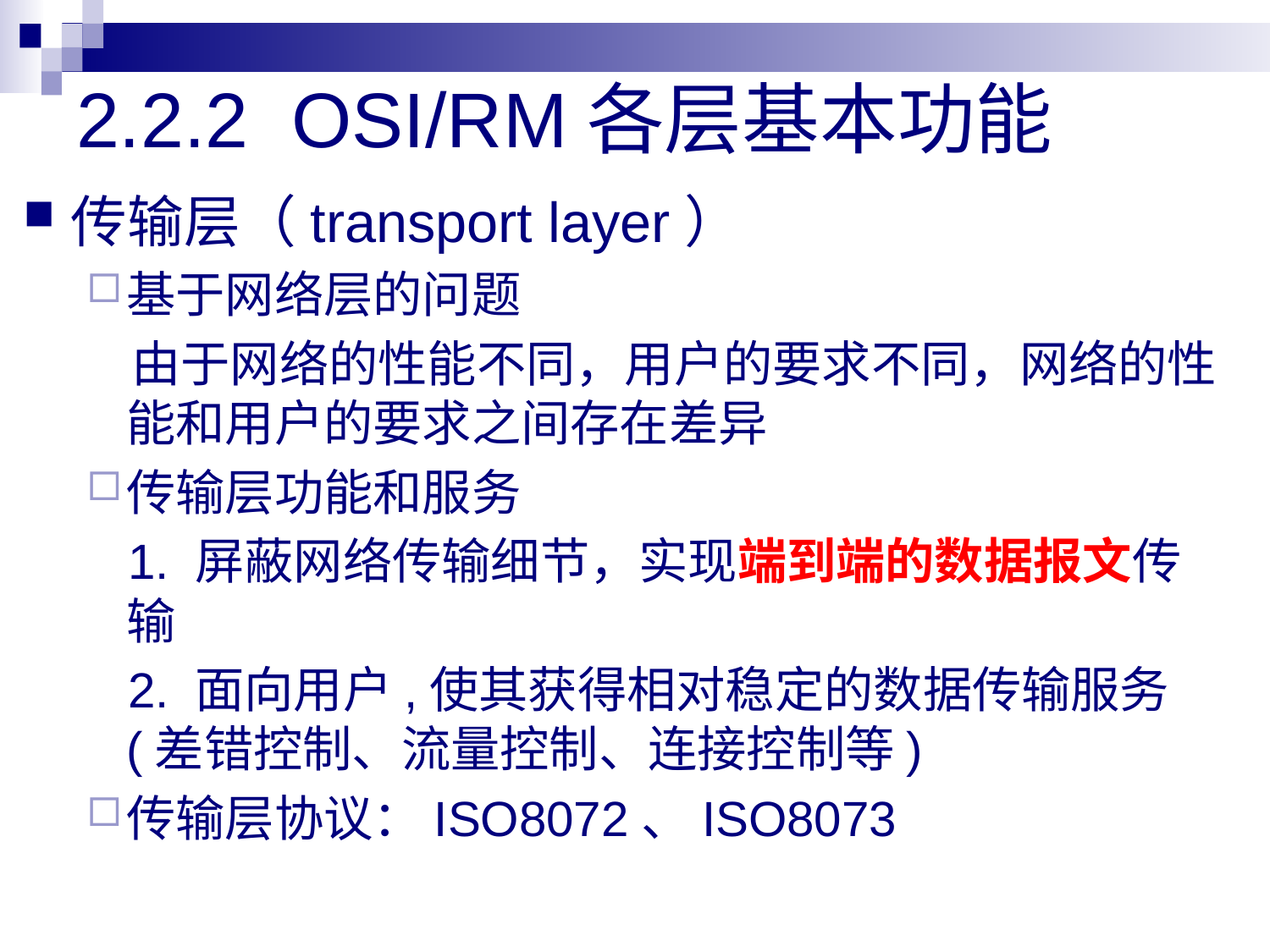

# 2.2.2  OSI/RM各层基本功能
传输层（transport layer）
基于网络层的问题
   由于网络的性能不同，用户的要求不同，网络的性能和用户的要求之间存在差异
传输层功能和服务
   1. 屏蔽网络传输细节，实现端到端的数据报文传输
   2. 面向用户,使其获得相对稳定的数据传输服务(差错控制、流量控制、连接控制等)
传输层协议：ISO8072、ISO8073